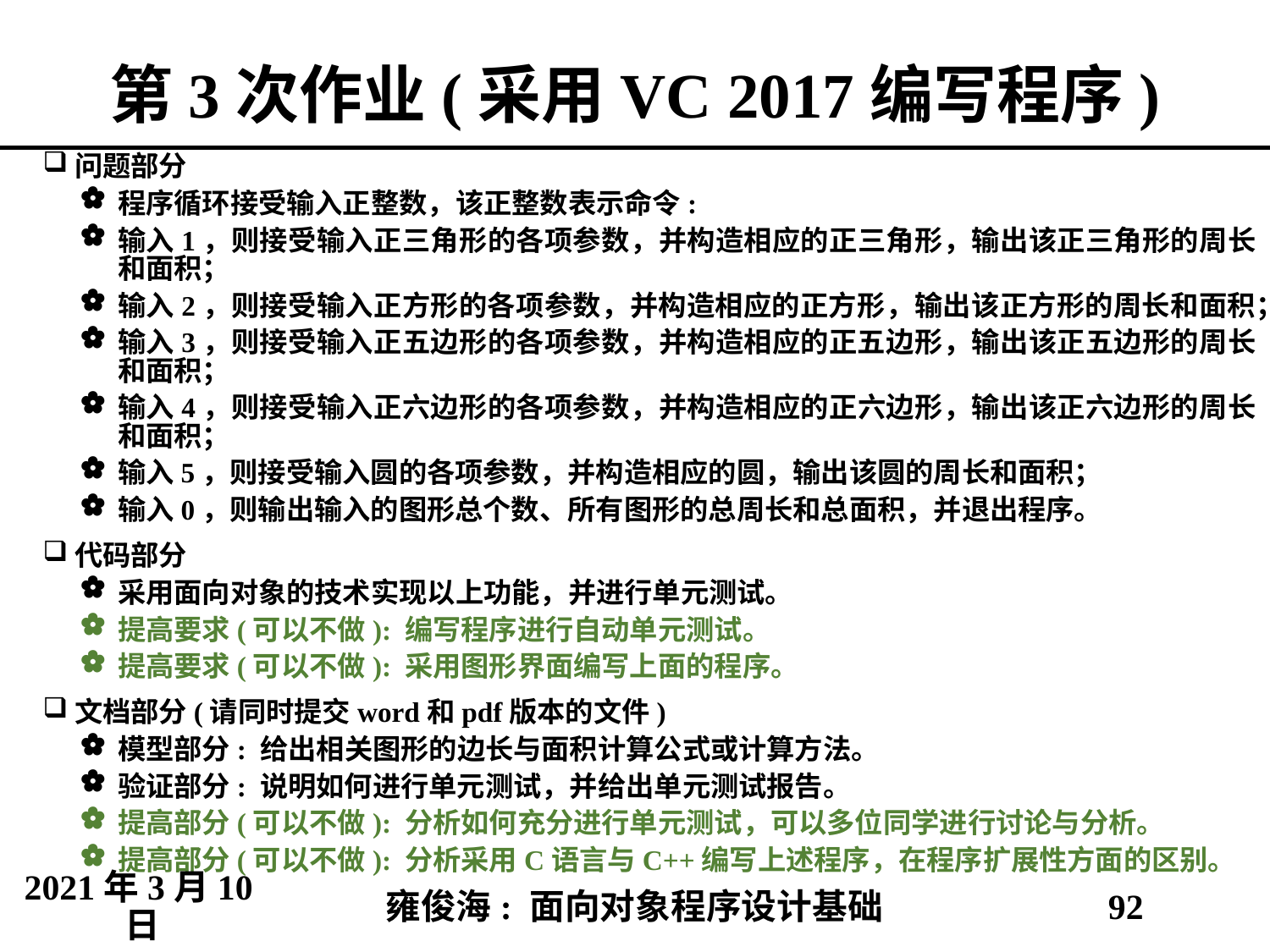

# 第3次作业(采用VC 2017编写程序)
问题部分
程序循环接受输入正整数，该正整数表示命令:
输入1，则接受输入正三角形的各项参数，并构造相应的正三角形，输出该正三角形的周长和面积；
输入2，则接受输入正方形的各项参数，并构造相应的正方形，输出该正方形的周长和面积；
输入3，则接受输入正五边形的各项参数，并构造相应的正五边形，输出该正五边形的周长和面积；
输入4，则接受输入正六边形的各项参数，并构造相应的正六边形，输出该正六边形的周长和面积；
输入5，则接受输入圆的各项参数，并构造相应的圆，输出该圆的周长和面积；
输入0，则输出输入的图形总个数、所有图形的总周长和总面积，并退出程序。
代码部分
采用面向对象的技术实现以上功能，并进行单元测试。
提高要求(可以不做): 编写程序进行自动单元测试。
提高要求(可以不做): 采用图形界面编写上面的程序。
文档部分(请同时提交word和pdf版本的文件)
模型部分: 给出相关图形的边长与面积计算公式或计算方法。
验证部分: 说明如何进行单元测试，并给出单元测试报告。
提高部分(可以不做): 分析如何充分进行单元测试，可以多位同学进行讨论与分析。
提高部分(可以不做): 分析采用C语言与C++编写上述程序，在程序扩展性方面的区别。

2021年3月10日
雍俊海: 面向对象程序设计基础
92